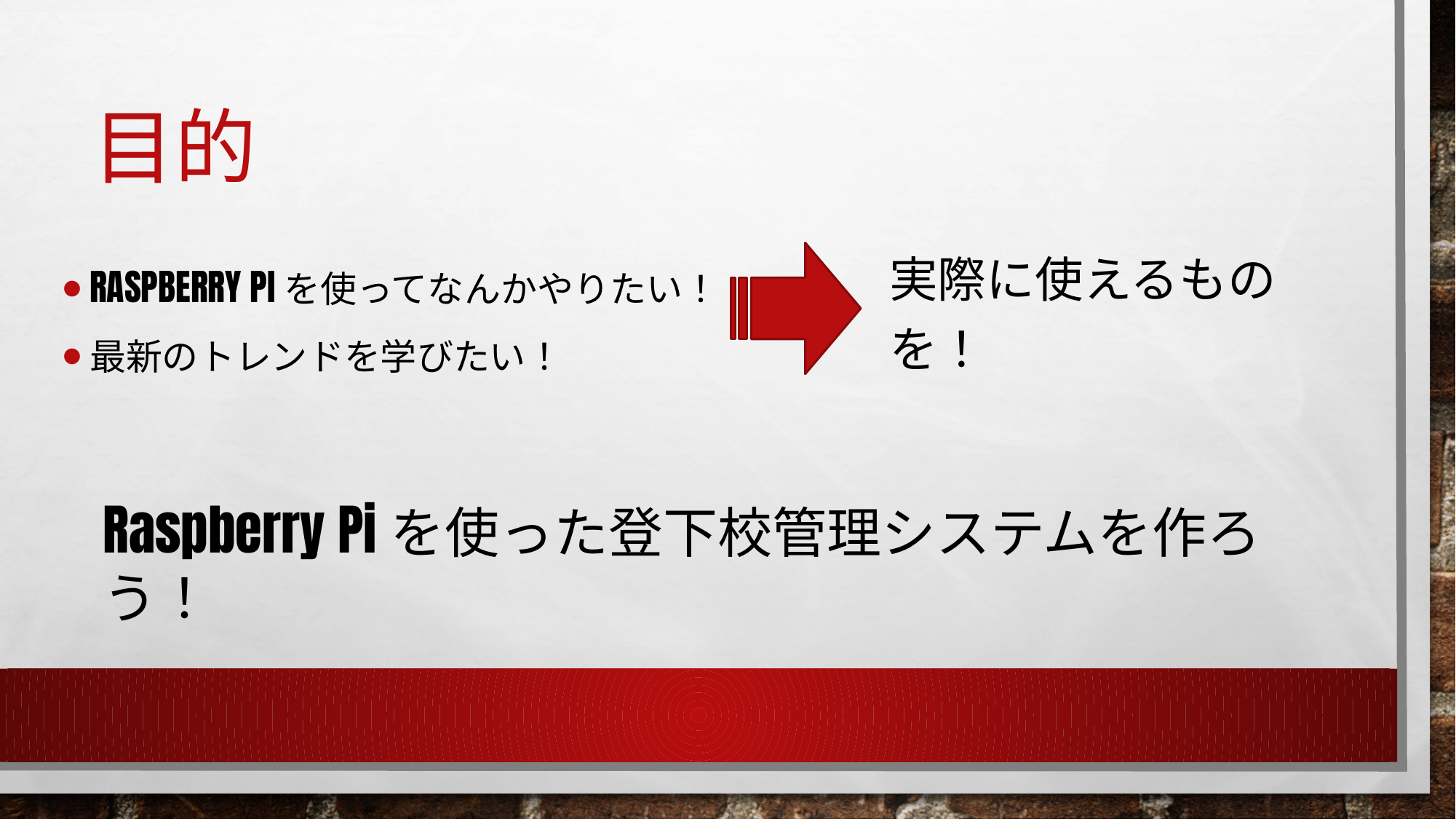

# 目的
実際に使えるものを！
Raspberry Piを使ってなんかやりたい！
最新のトレンドを学びたい！

Raspberry Piを使った登下校管理システムを作ろう！